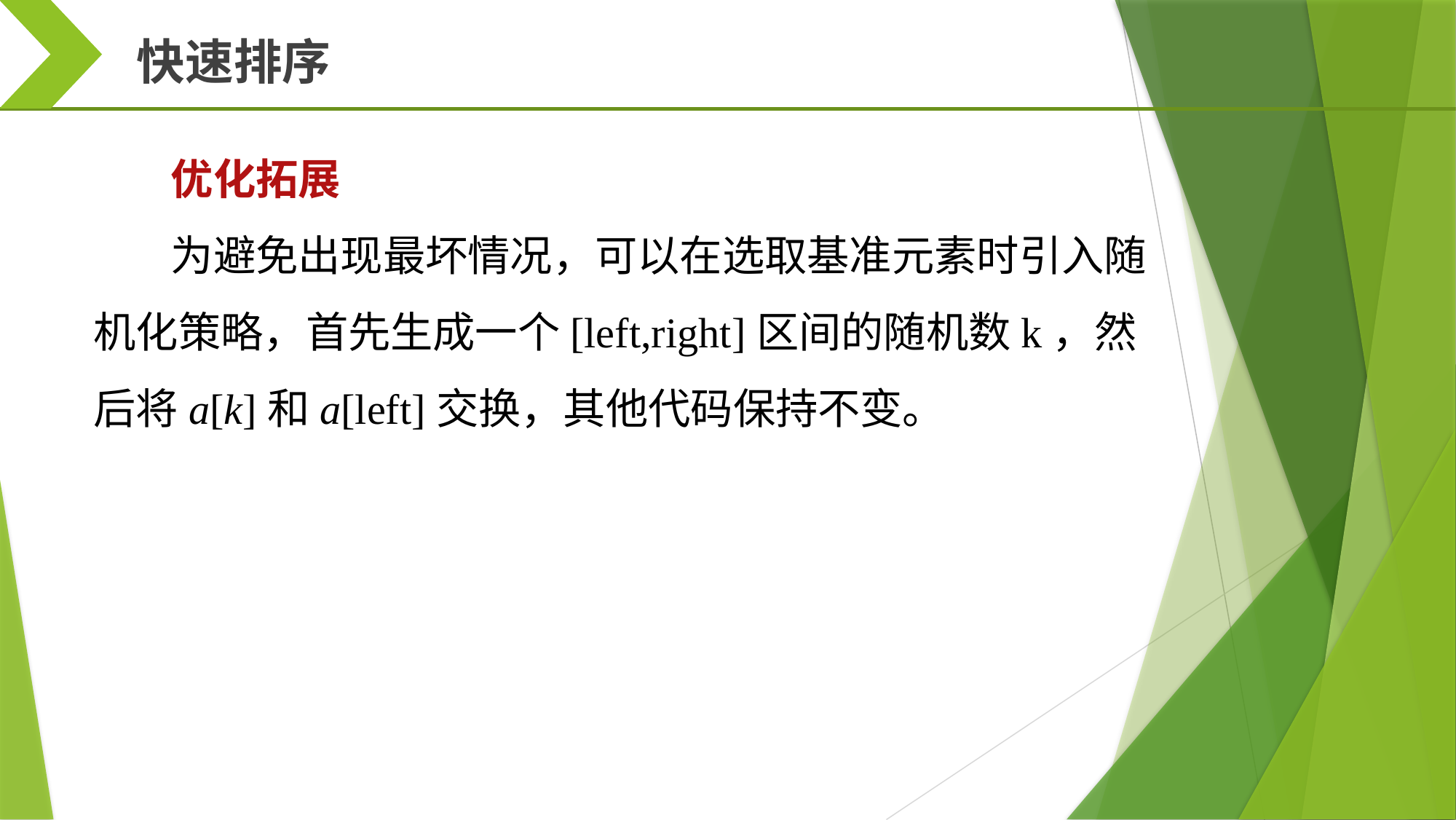

快速排序
优化拓展
为避免出现最坏情况，可以在选取基准元素时引入随机化策略，首先生成一个[left,right]区间的随机数k，然后将a[k]和a[left]交换，其他代码保持不变。